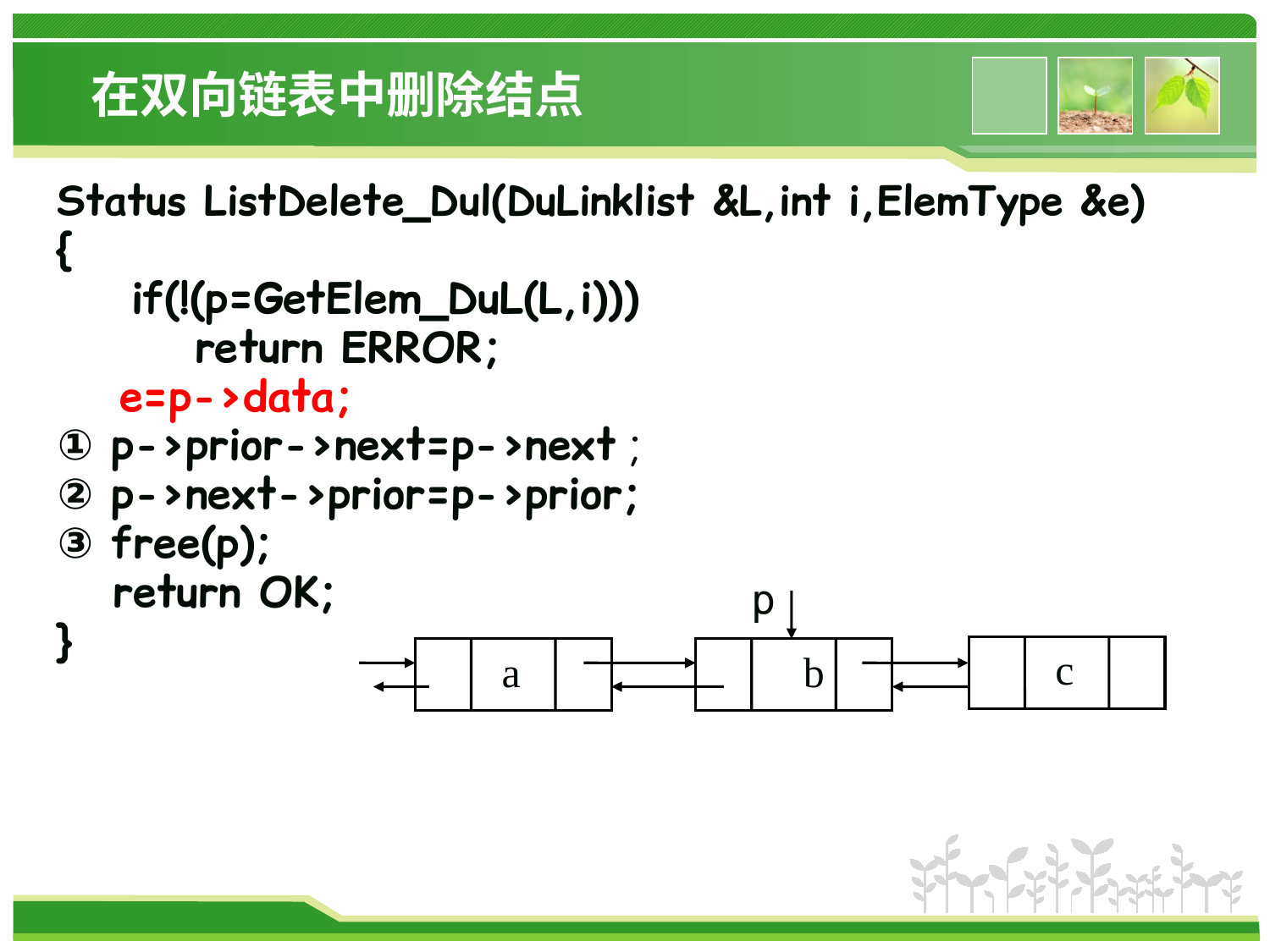

在双向链表中删除结点
Status ListDelete_Dul(DuLinklist &L,int i,ElemType &e)
{
    if(!(p=GetElem_DuL(L,i)))
　　　return ERROR;
　 e=p->data;
① p->prior->next=p->next ;
② p->next->prior=p->prior;
③ free(p);
   return OK;
}
p

       c

       a

         b